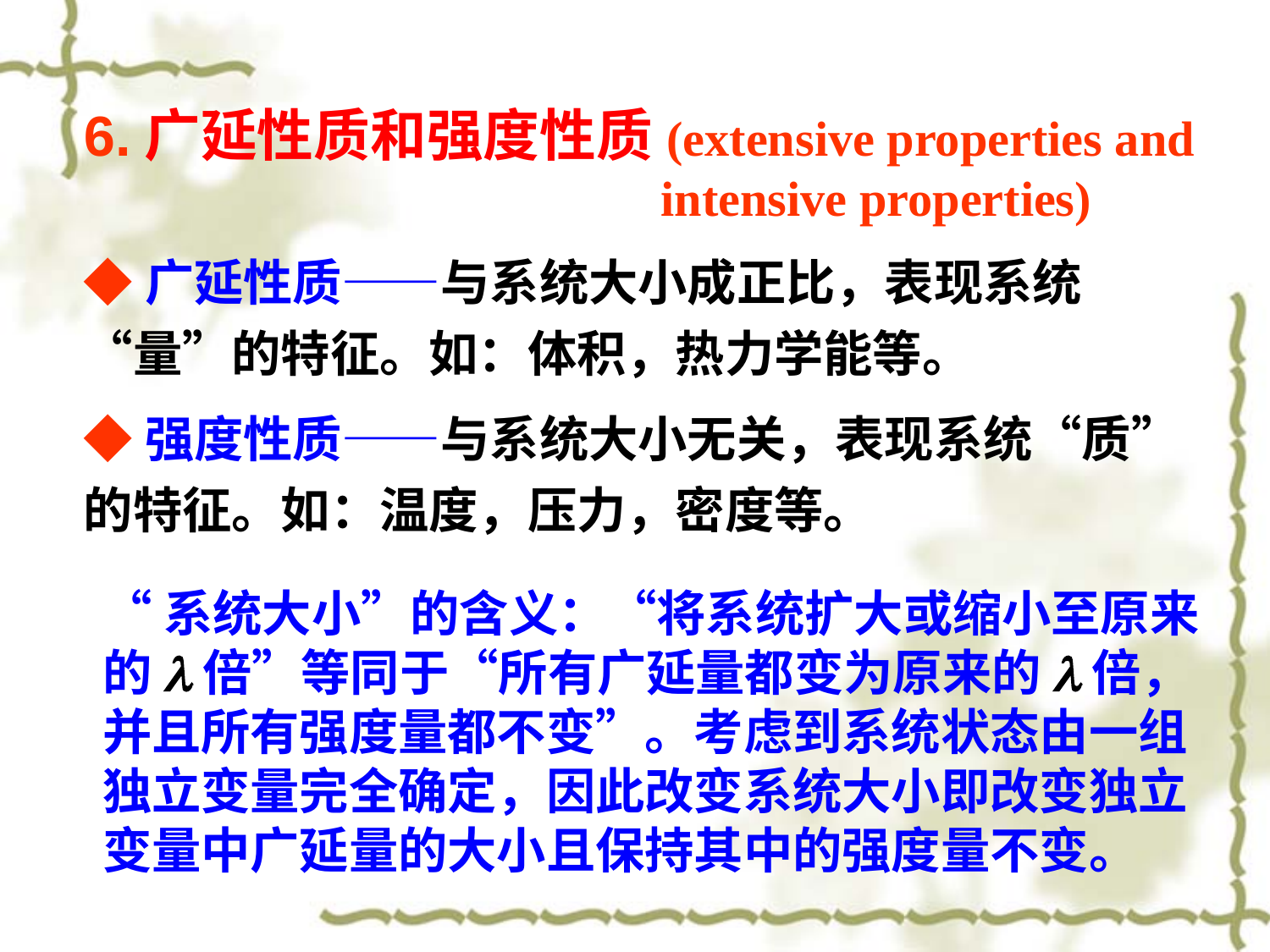

6.广延性质和强度性质(extensive properties and
                                               intensive properties)
◆广延性质——与系统大小成正比，表现系统“量”的特征。如：体积，热力学能等。
◆强度性质——与系统大小无关，表现系统“质”的特征。如：温度，压力，密度等。
“系统大小”的含义：“将系统扩大或缩小至原来的λ倍”等同于“所有广延量都变为原来的λ倍，并且所有强度量都不变”。考虑到系统状态由一组独立变量完全确定，因此改变系统大小即改变独立变量中广延量的大小且保持其中的强度量不变。